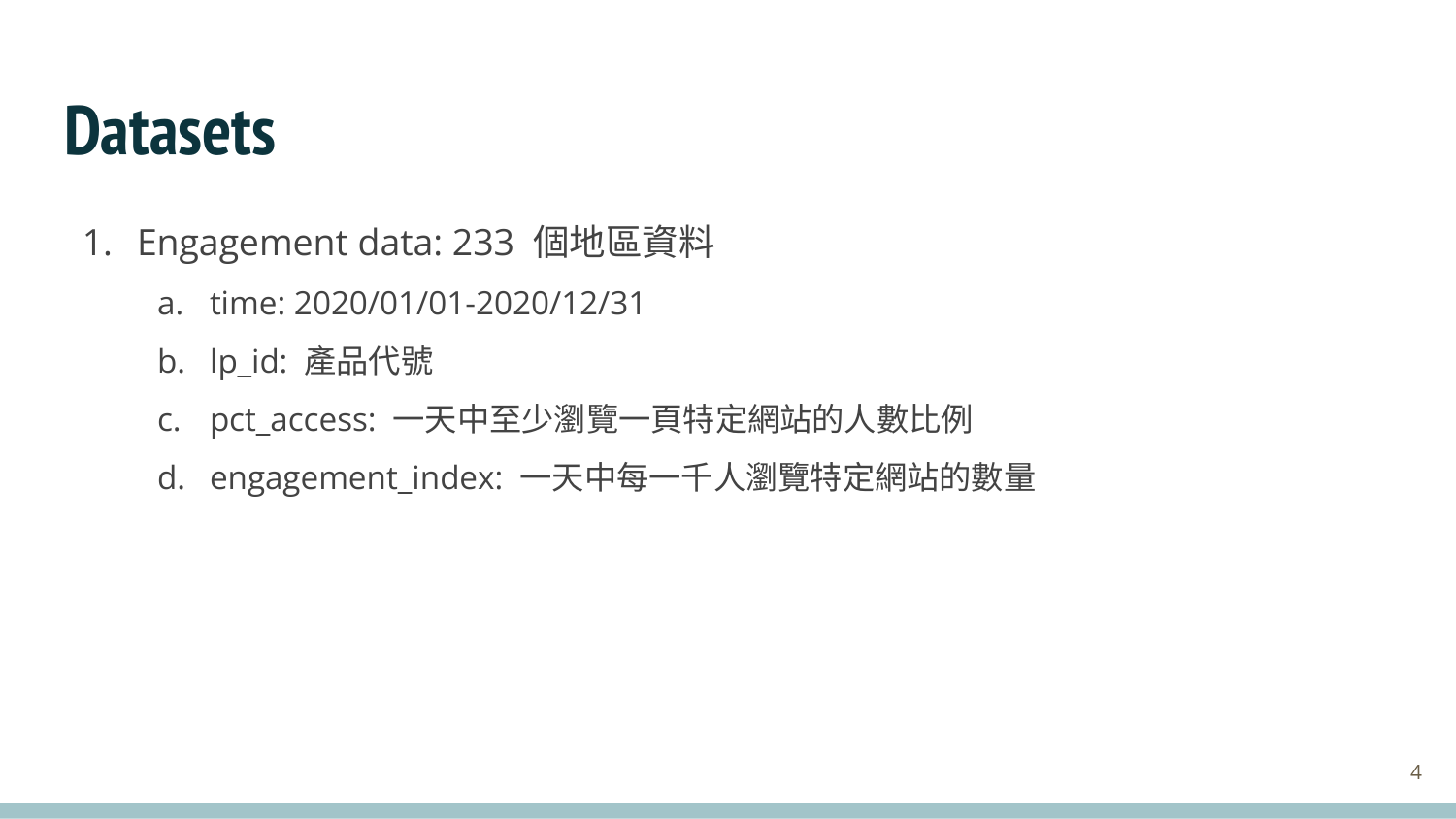

# Datasets
Engagement data: 233 個地區資料
time: 2020/01/01-2020/12/31
lp_id: 產品代號
pct_access: 一天中至少瀏覽一頁特定網站的人數比例
engagement_index: 一天中每一千人瀏覽特定網站的數量
4